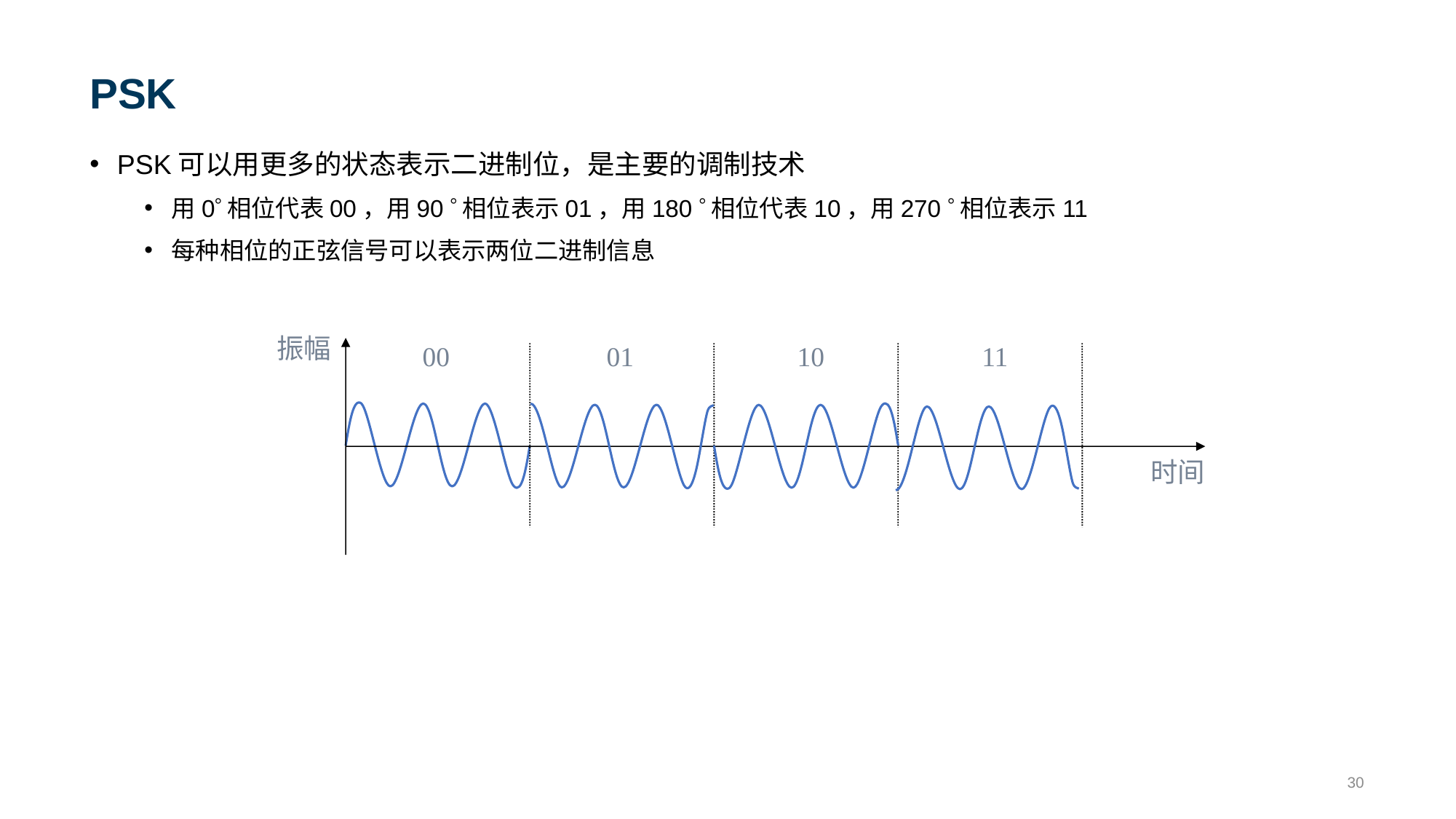

# PSK
PSK可以用更多的状态表示二进制位，是主要的调制技术
用0°相位代表00，用90 °相位表示01，用180 °相位代表10，用270 °相位表示11
每种相位的正弦信号可以表示两位二进制信息
振幅

00
01
10
11

时间
30